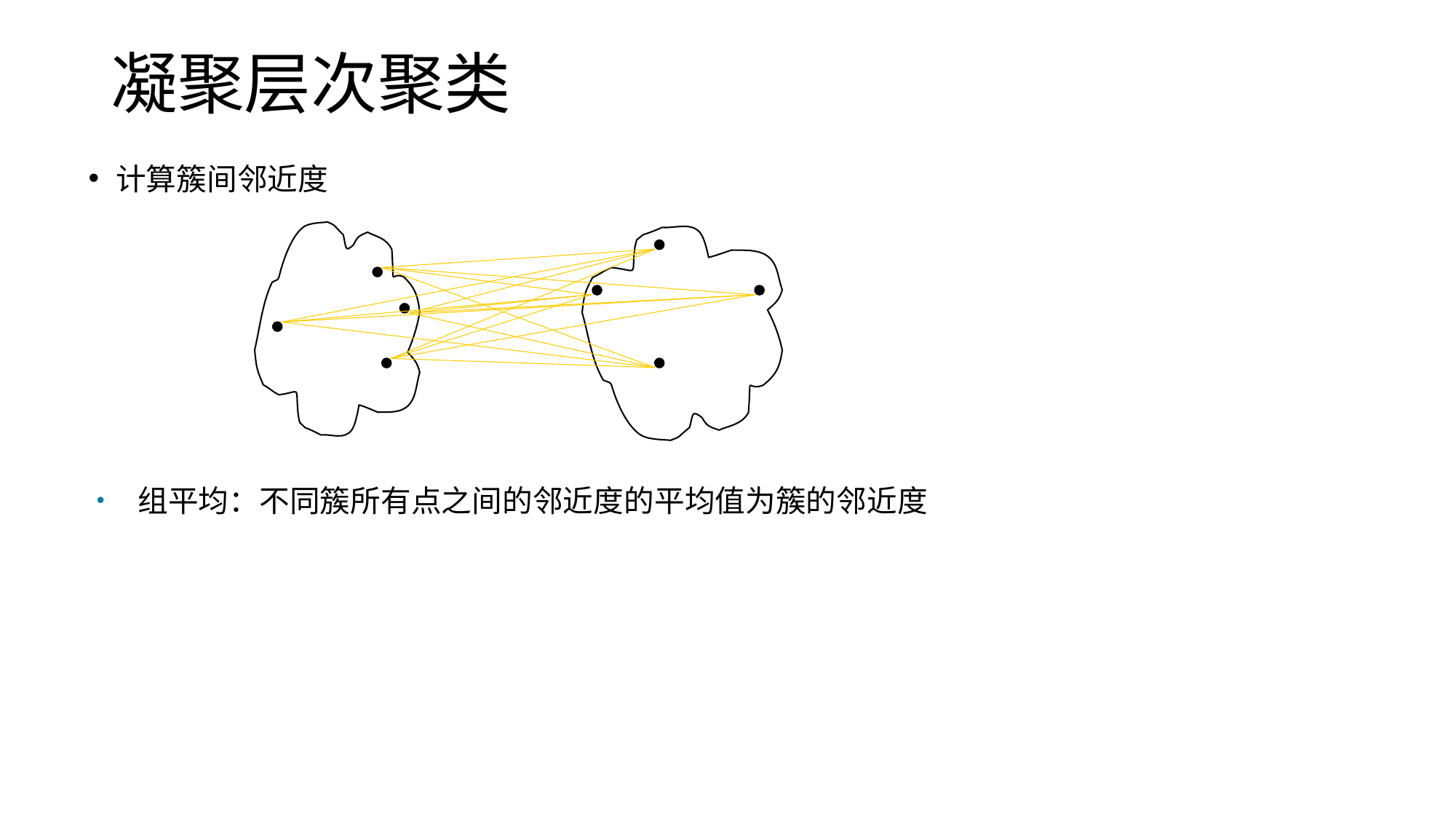

# 凝聚层次聚类
计算簇间邻近度

组平均：不同簇所有点之间的邻近度的平均值为簇的邻近度